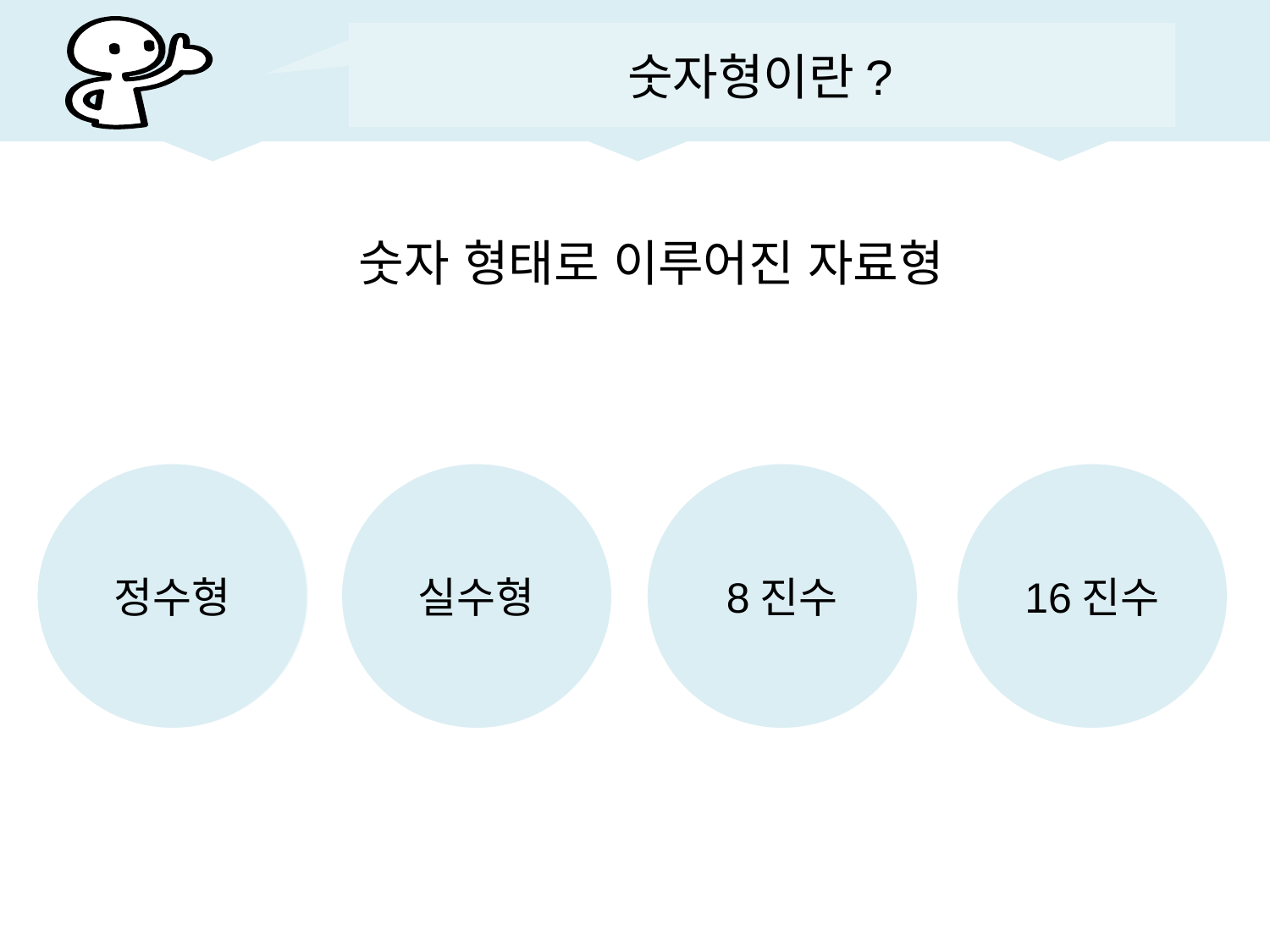

숫자형이란?
숫자 형태로 이루어진 자료형
정수형
12
0
-12
1.2
-3.2A
실수형
0o123
0O123
8진수
0xABC
16진수